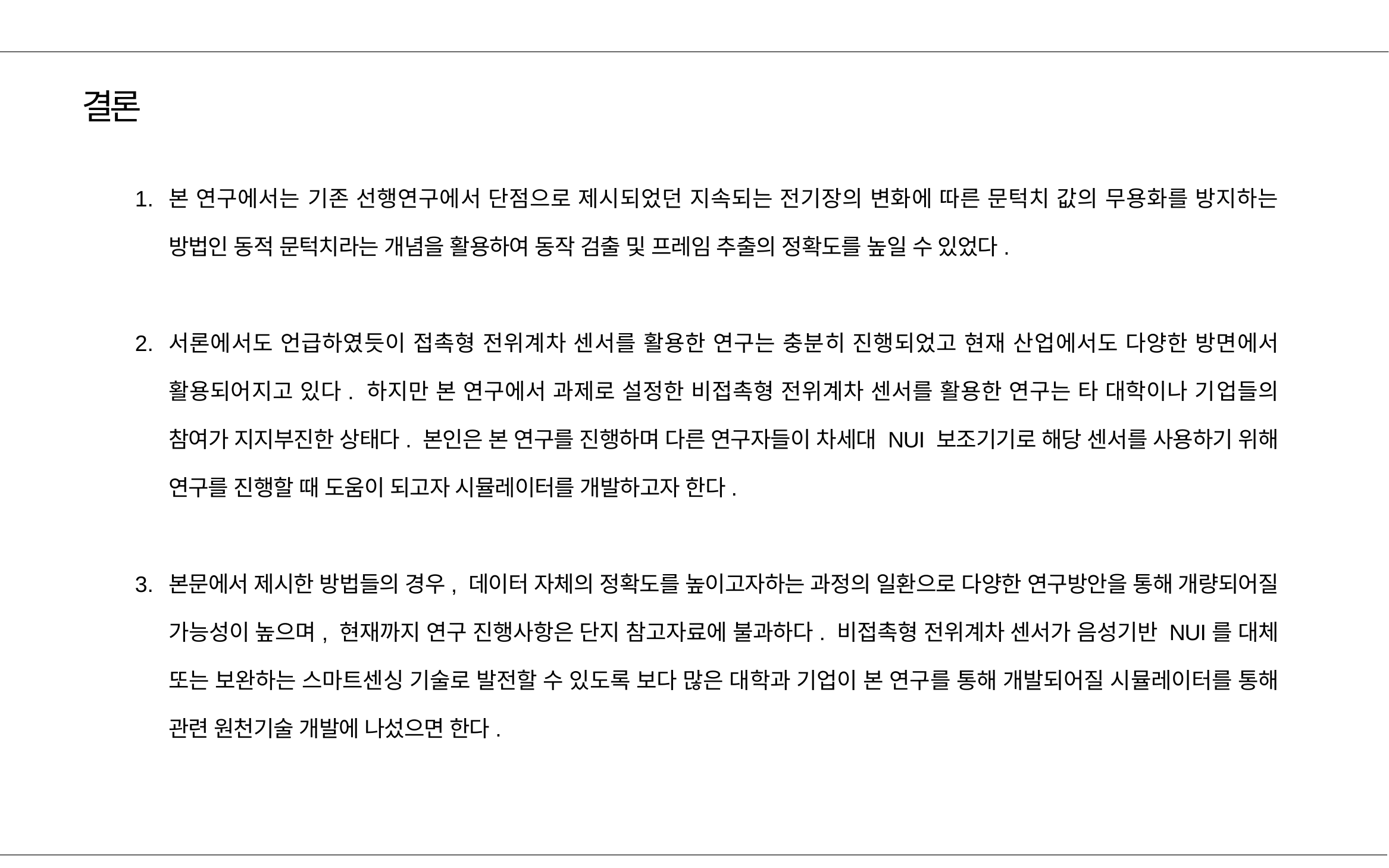

결론
본 연구에서는 기존 선행연구에서 단점으로 제시되었던 지속되는 전기장의 변화에 따른 문턱치 값의 무용화를 방지하는 방법인 동적 문턱치라는 개념을 활용하여 동작 검출 및 프레임 추출의 정확도를 높일 수 있었다.

서론에서도 언급하였듯이 접촉형 전위계차 센서를 활용한 연구는 충분히 진행되었고 현재 산업에서도 다양한 방면에서 활용되어지고 있다. 하지만 본 연구에서 과제로 설정한 비접촉형 전위계차 센서를 활용한 연구는 타 대학이나 기업들의 참여가 지지부진한 상태다. 본인은 본 연구를 진행하며 다른 연구자들이 차세대 NUI 보조기기로 해당 센서를 사용하기 위해 연구를 진행할 때 도움이 되고자 시뮬레이터를 개발하고자 한다.

본문에서 제시한 방법들의 경우, 데이터 자체의 정확도를 높이고자하는 과정의 일환으로 다양한 연구방안을 통해 개량되어질 가능성이 높으며, 현재까지 연구 진행사항은 단지 참고자료에 불과하다. 비접촉형 전위계차 센서가 음성기반 NUI를 대체 또는 보완하는 스마트센싱 기술로 발전할 수 있도록 보다 많은 대학과 기업이 본 연구를 통해 개발되어질 시뮬레이터를 통해 관련 원천기술 개발에 나섰으면 한다.